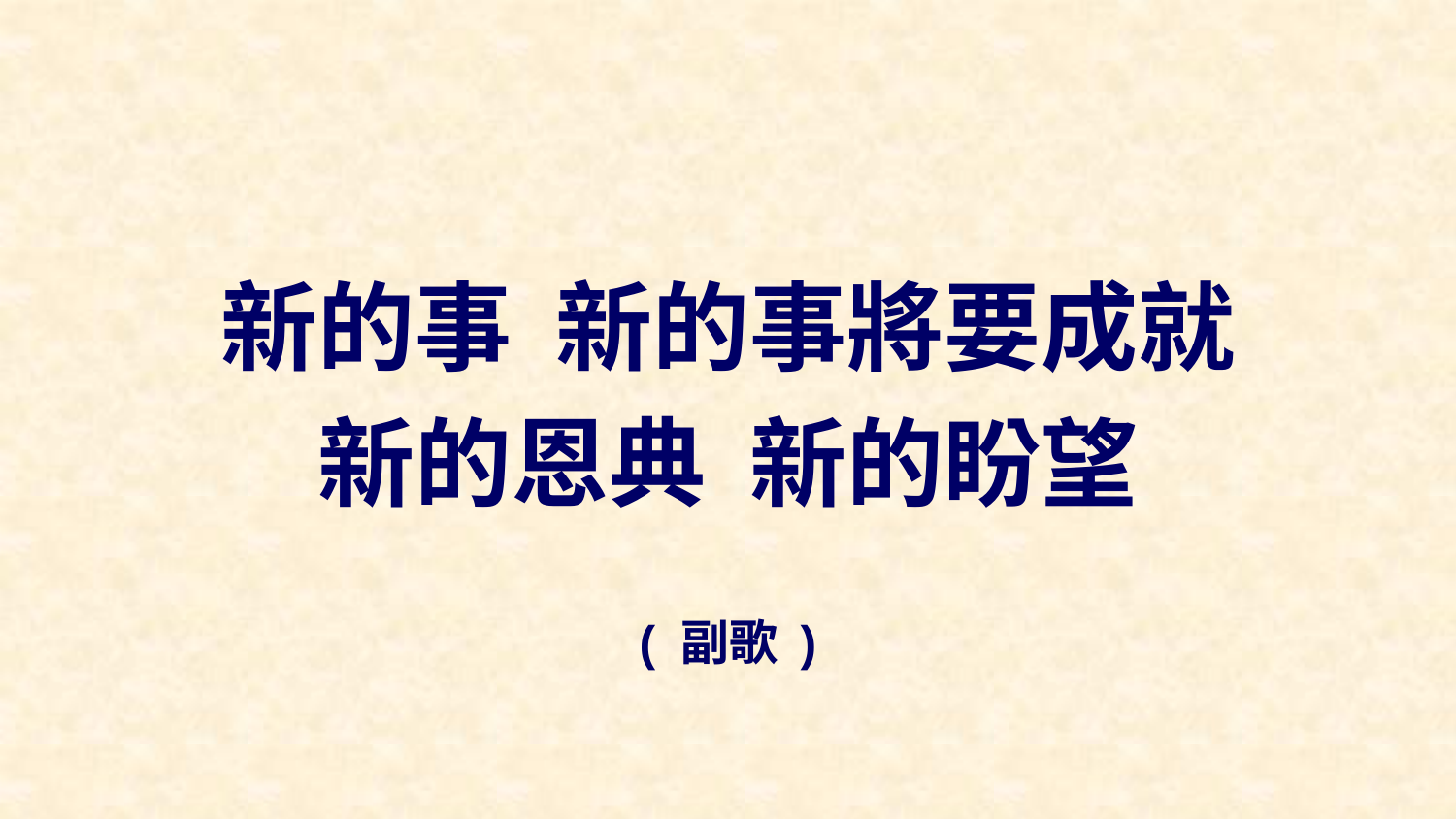

新的事  新的事將要成就
新的恩典  新的盼望
( 副歌 )